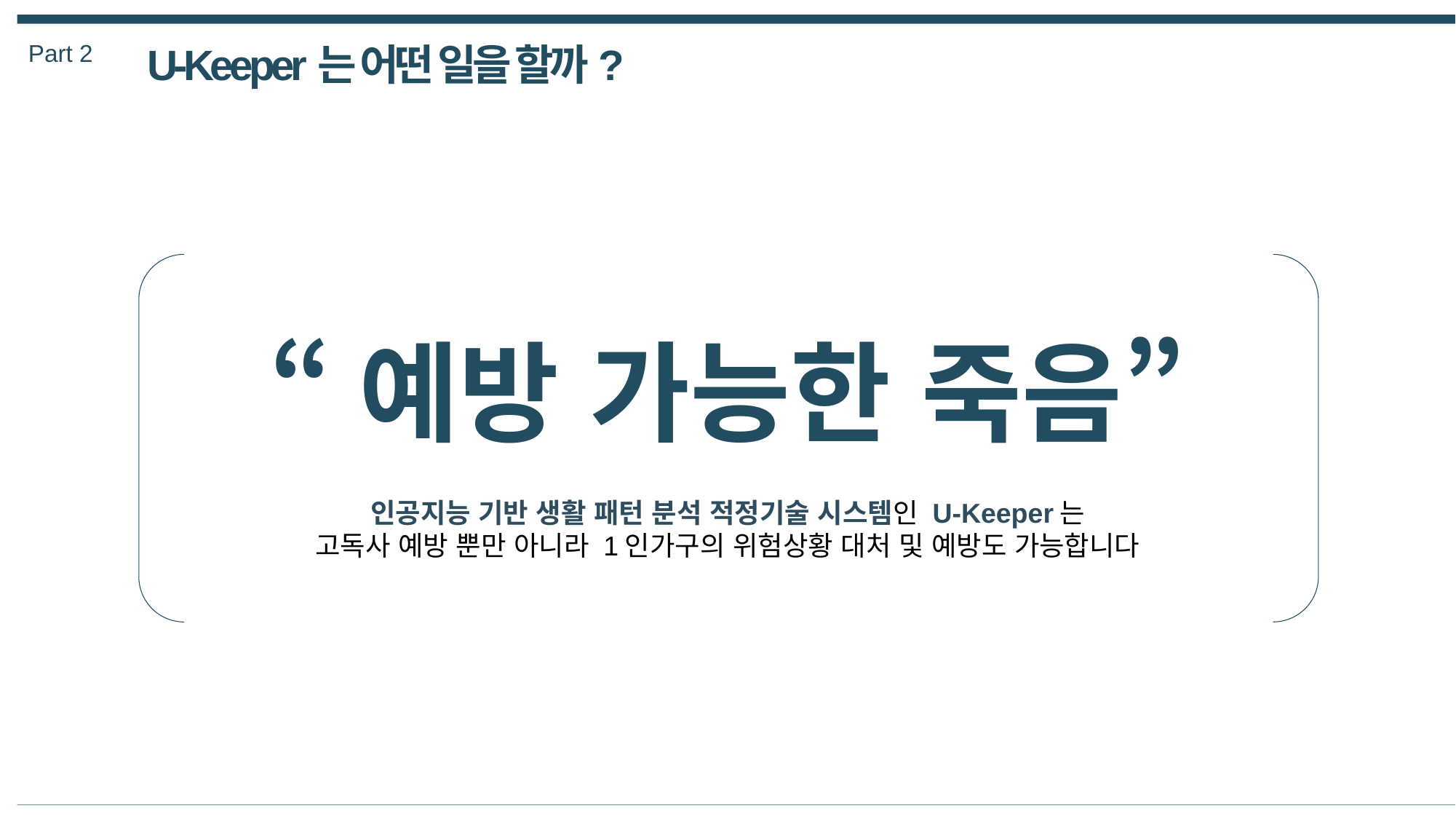

Part 2
U-Keeper는 어떤 일을 할까?

“예방 가능한 죽음”
인공지능 기반 생활 패턴 분석 적정기술 시스템인 U-Keeper는
고독사 예방 뿐만 아니라 1인가구의 위험상황 대처 및 예방도 가능합니다